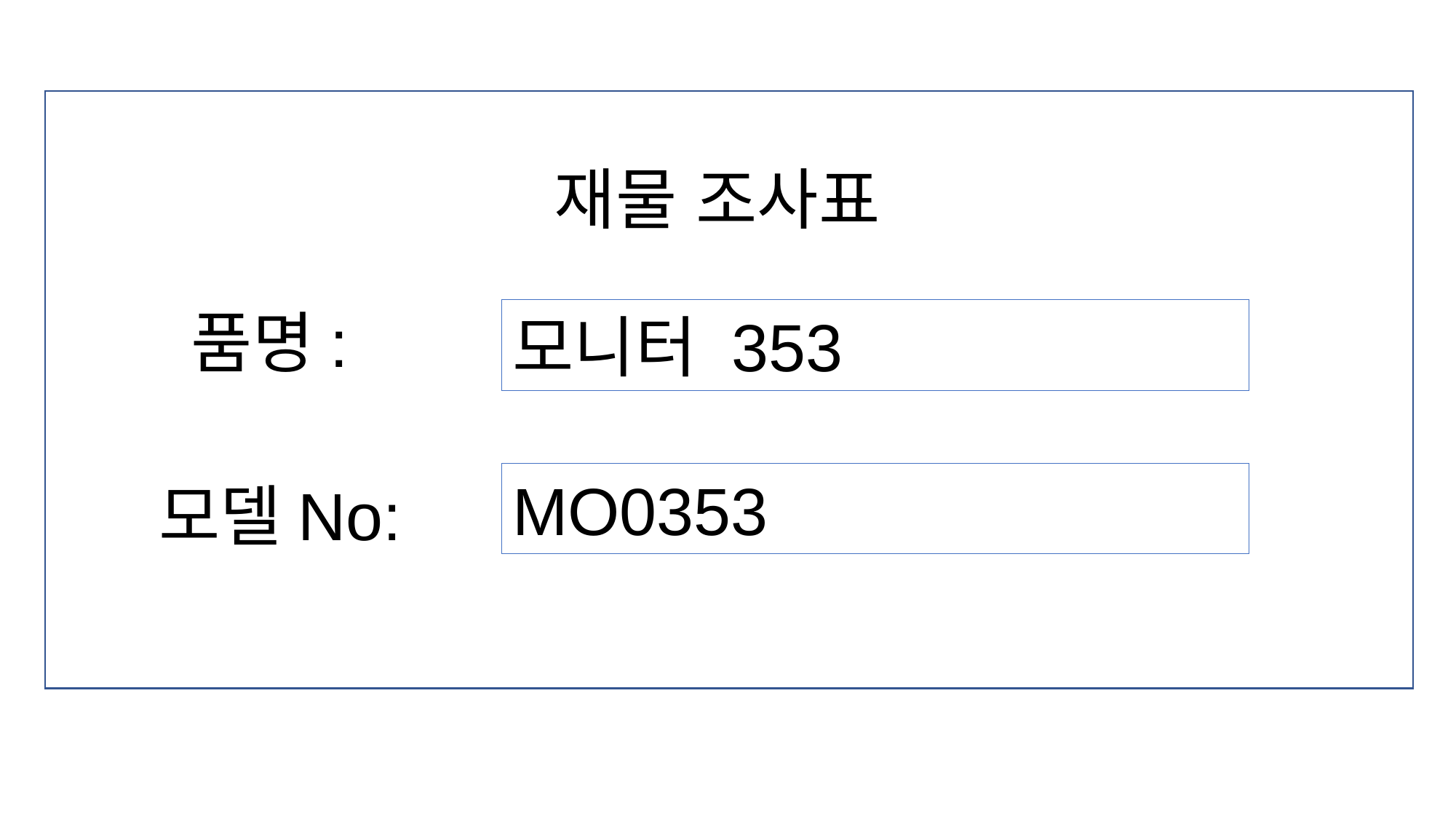

재물 조사표
품명:
모니터 353
MO0353
모델No: